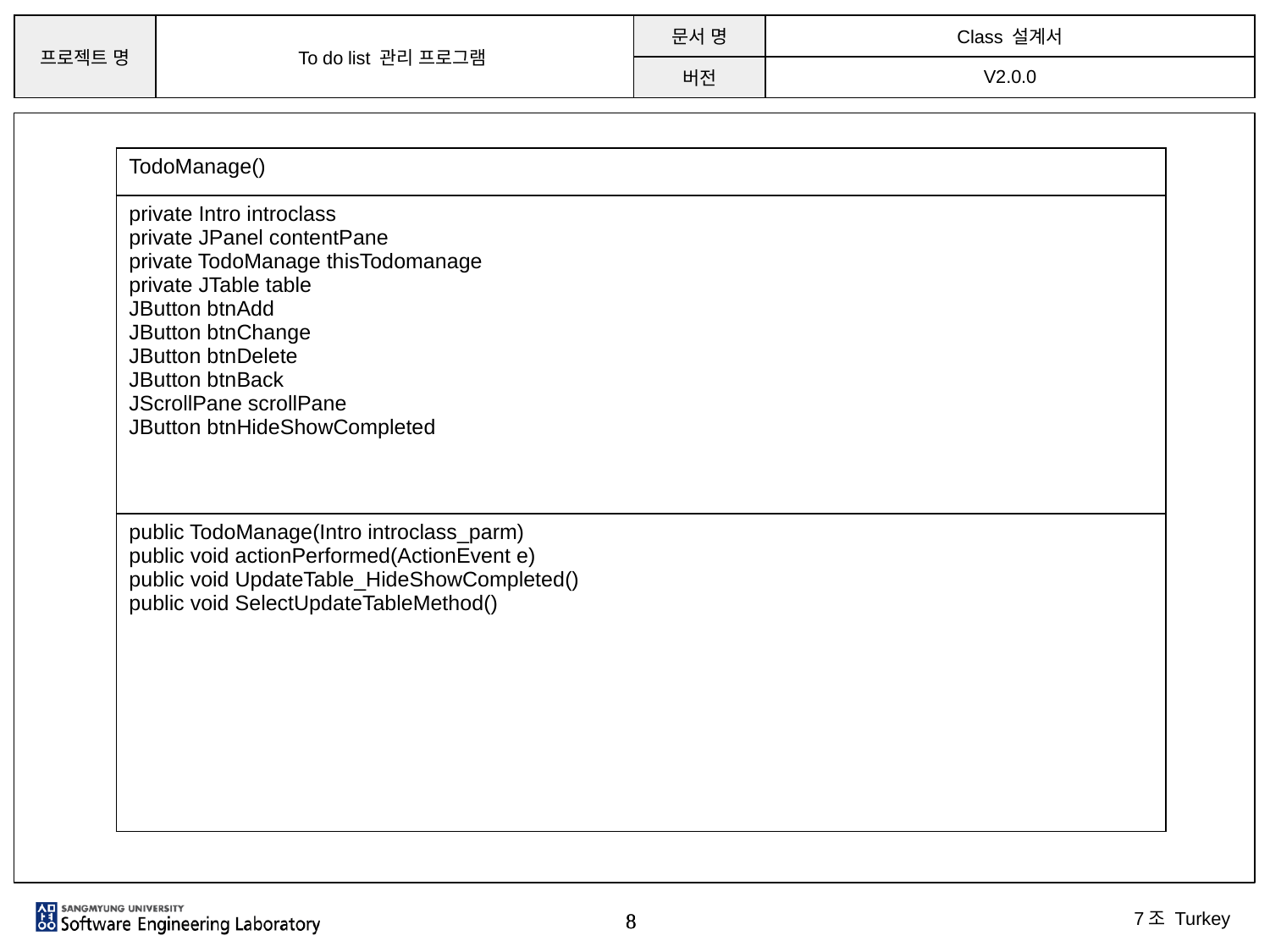

| TodoManage() |
| --- |
| private Intro introclass private JPanel contentPane private TodoManage thisTodomanage private JTable table JButton btnAdd JButton btnChange JButton btnDelete JButton btnBack JScrollPane scrollPane JButton btnHideShowCompleted |
| public TodoManage(Intro introclass\_parm) public void actionPerformed(ActionEvent e) public void UpdateTable\_HideShowCompleted() public void SelectUpdateTableMethod() |
7조 Turkey